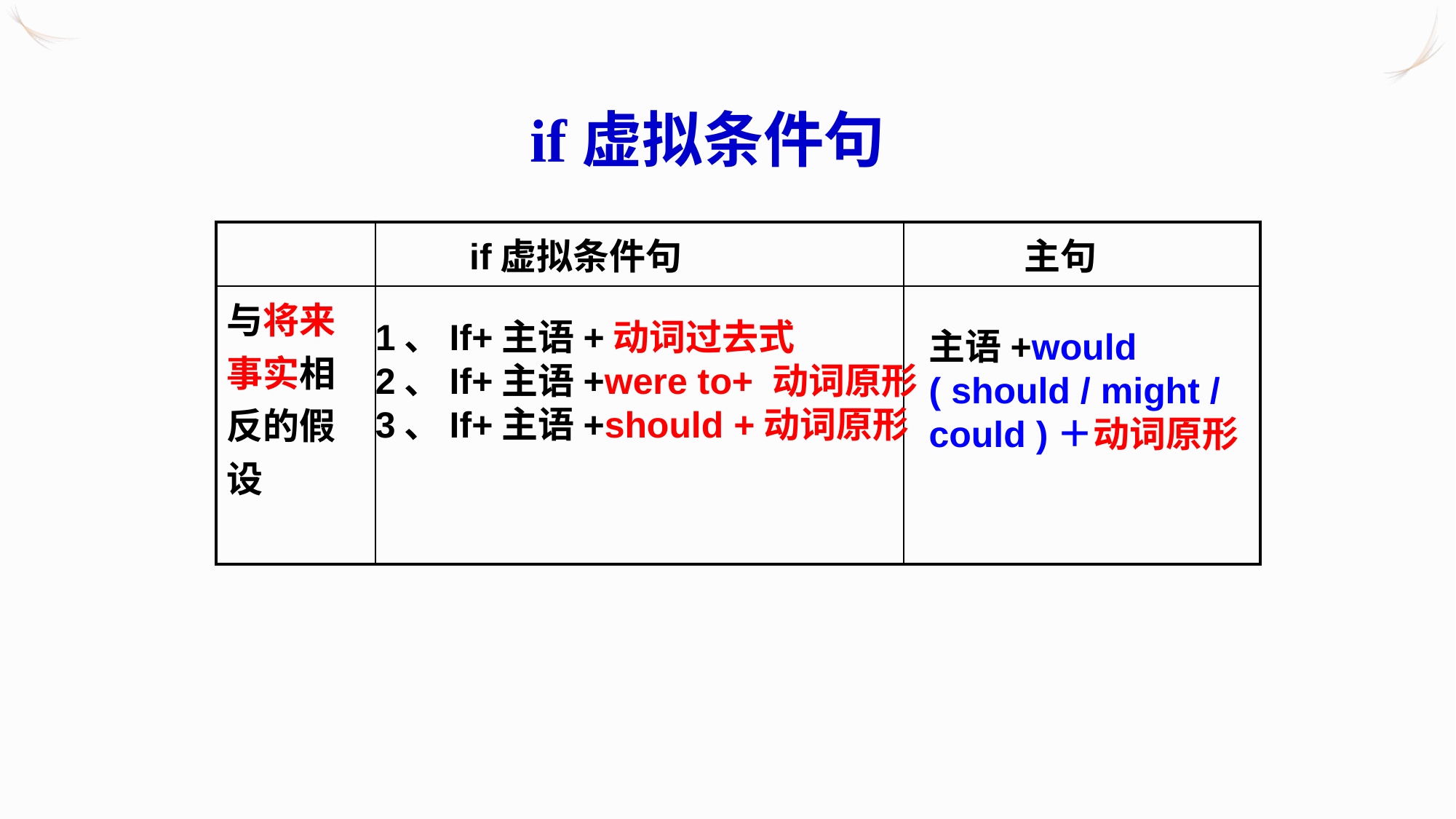

if虚拟条件句
|  | if虚拟条件句 | 主句 |
| --- | --- | --- |
| 与将来事实相反的假设 |  |  |
1、If+主语+动词过去式
2、If+主语+were to+ 动词原形
3、If+主语+should +动词原形

主语+would ( should / might / could )＋动词原形